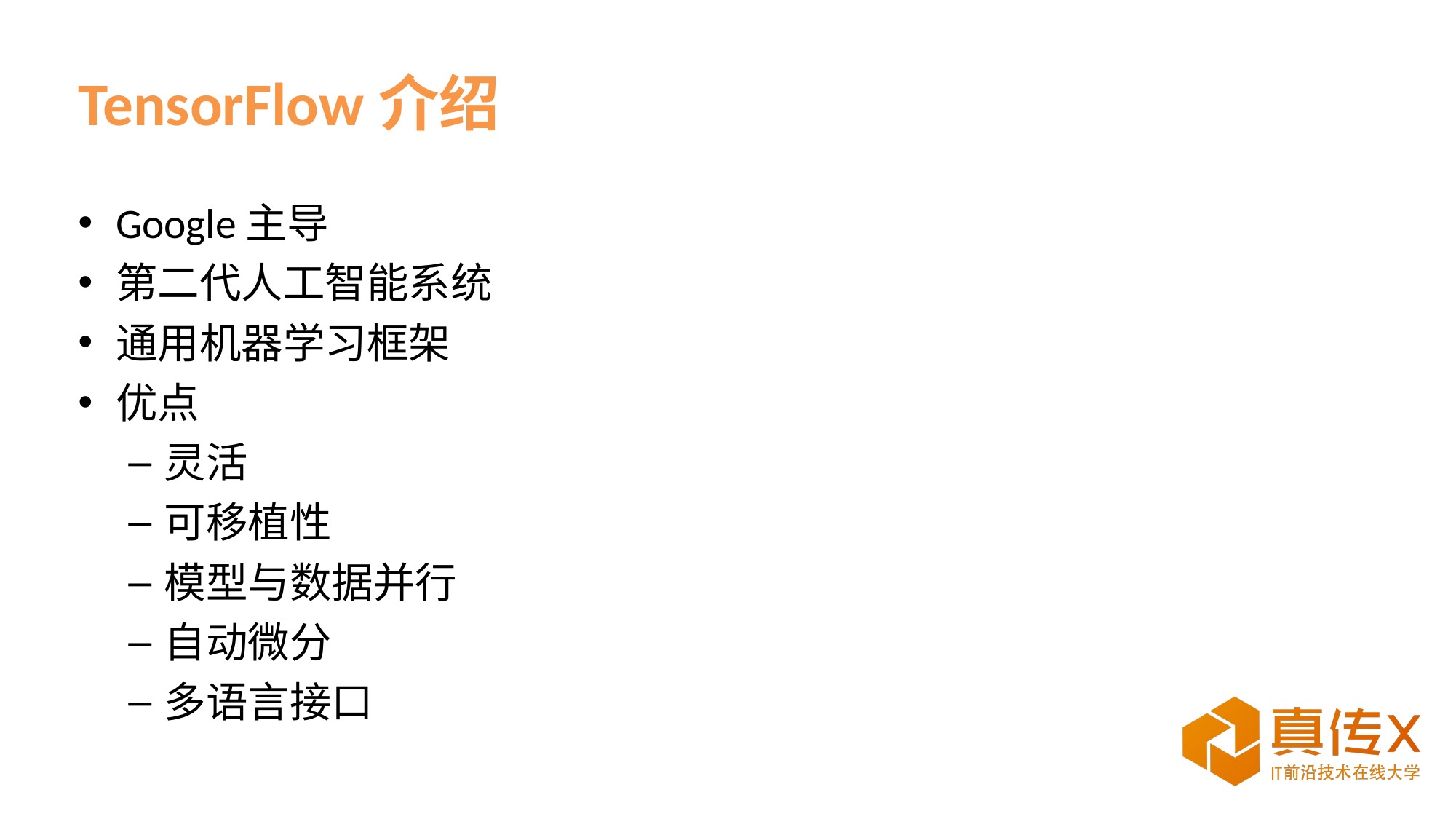

# TensorFlow介绍
Google主导
第二代人工智能系统
通用机器学习框架
优点
灵活
可移植性
模型与数据并行
自动微分
多语言接口